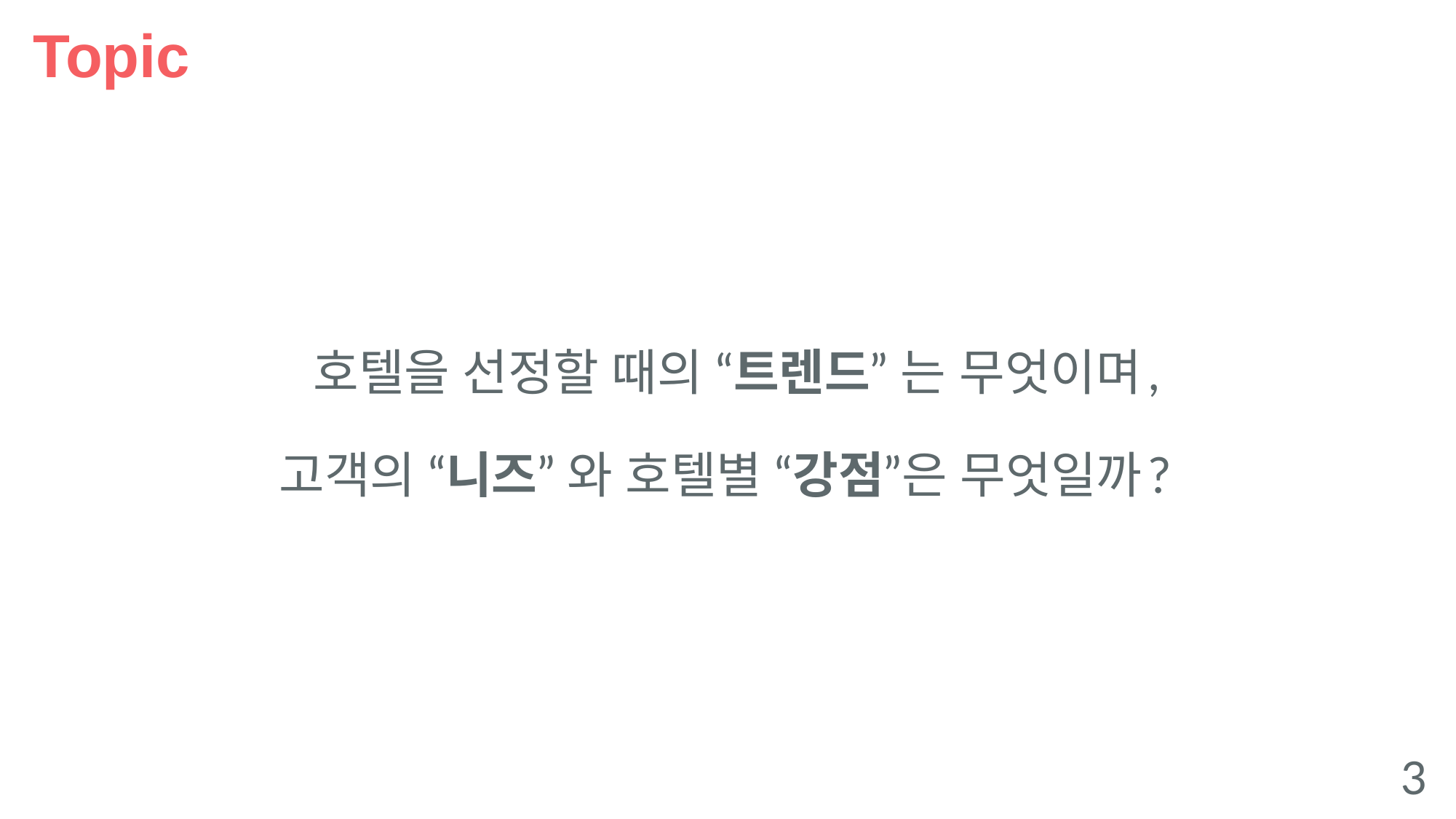

# Topic
  호텔을 선정할 때의 “트렌드” 는 무엇이며,
고객의 “니즈” 와 호텔별 “강점”은 무엇일까?

3